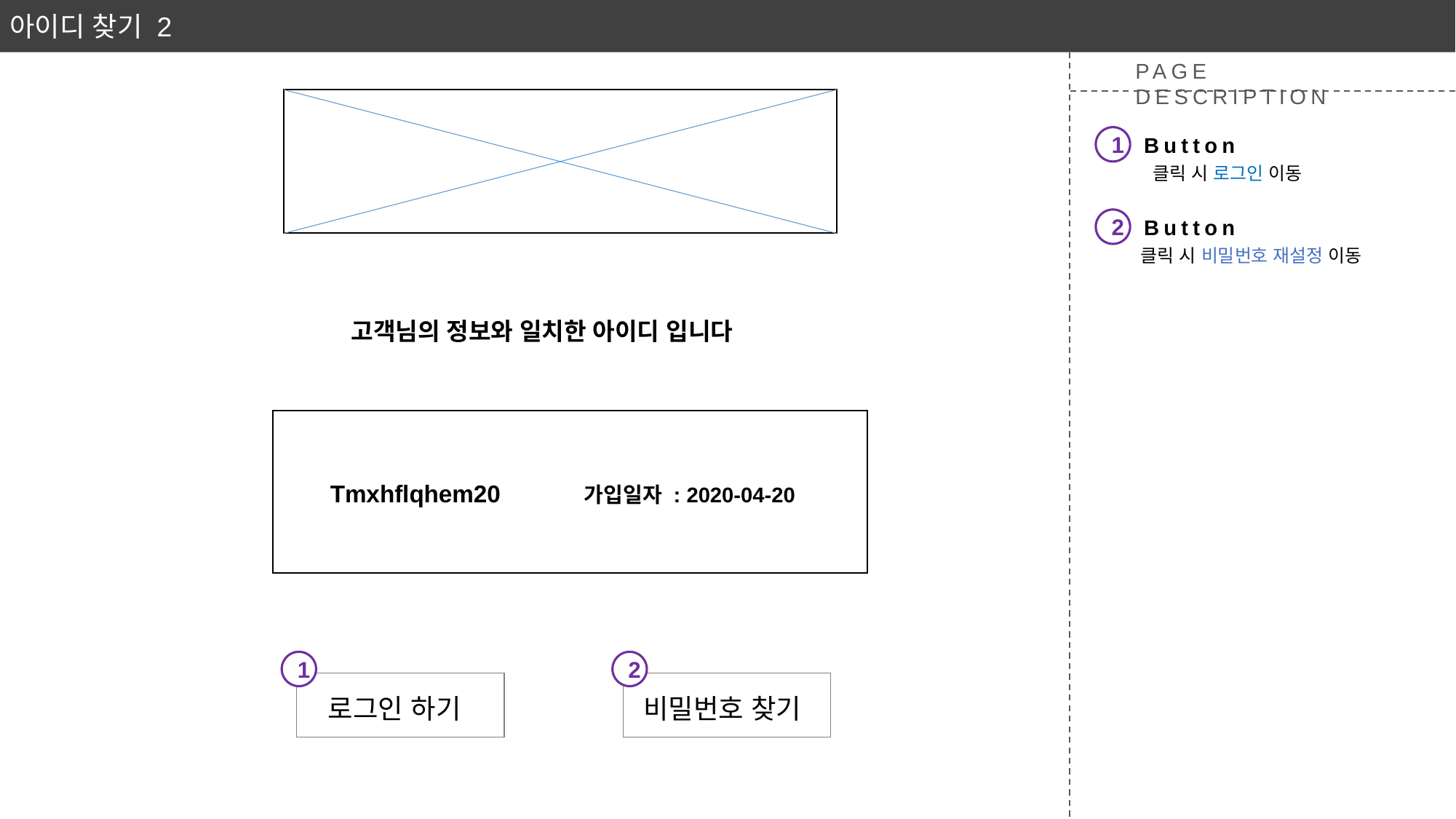

아이디 찾기 2
PAGE DESCRIPTION

Button
1
클릭 시 로그인 이동
Button
2
클릭 시 비밀번호 재설정 이동
고객님의 정보와 일치한 아이디 입니다

Tmxhflqhem20             가입일자 : 2020-04-20
1
2

로그인 하기
비밀번호 찾기